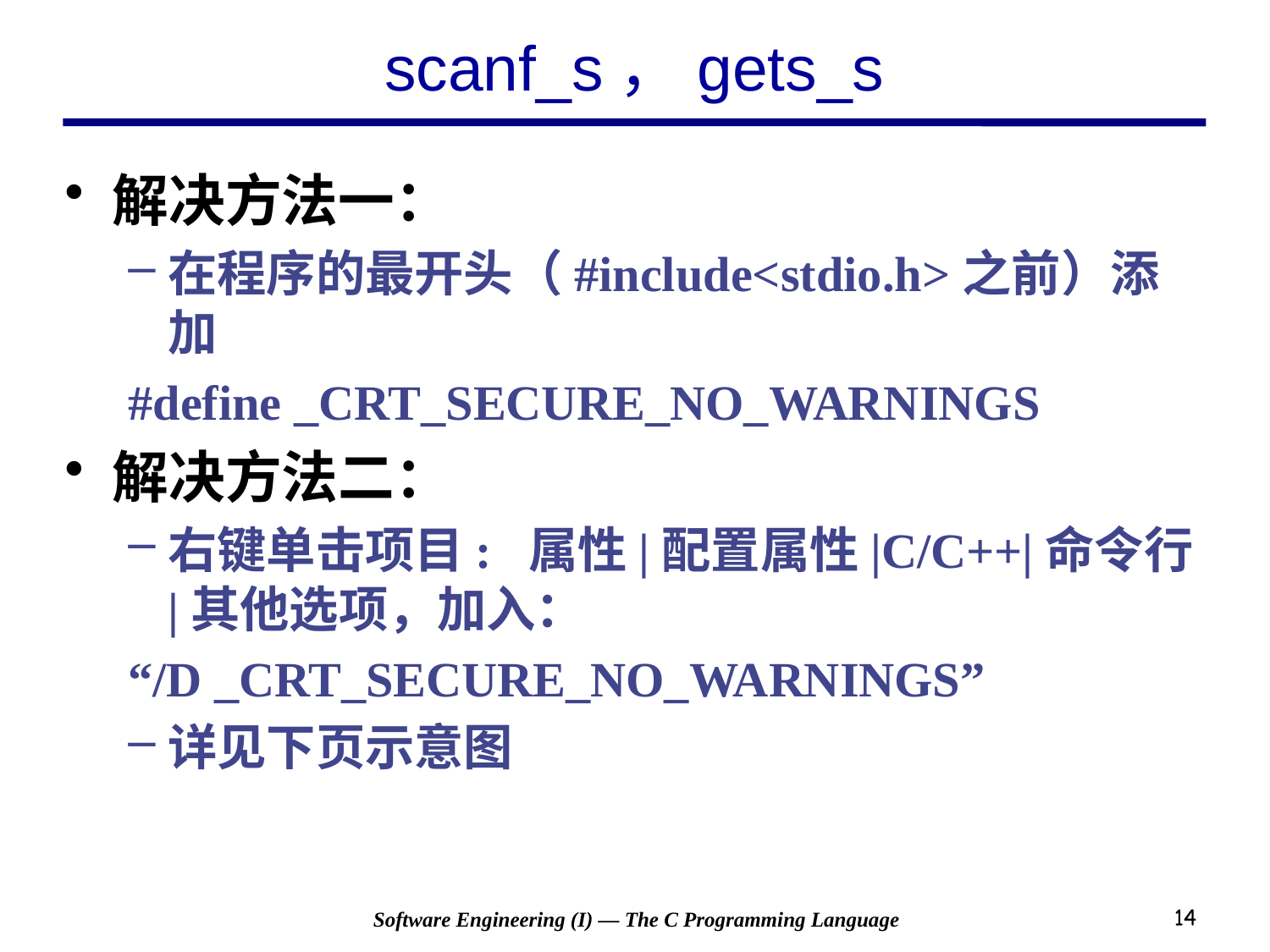

# scanf_s，gets_s
解决方法一：
在程序的最开头（#include<stdio.h>之前）添加
#define _CRT_SECURE_NO_WARNINGS
解决方法二：
右键单击项目:  属性|配置属性|C/C++|命令行|其他选项，加入：
“/D _CRT_SECURE_NO_WARNINGS”
详见下页示意图
Software Engineering (I) — The C Programming Language